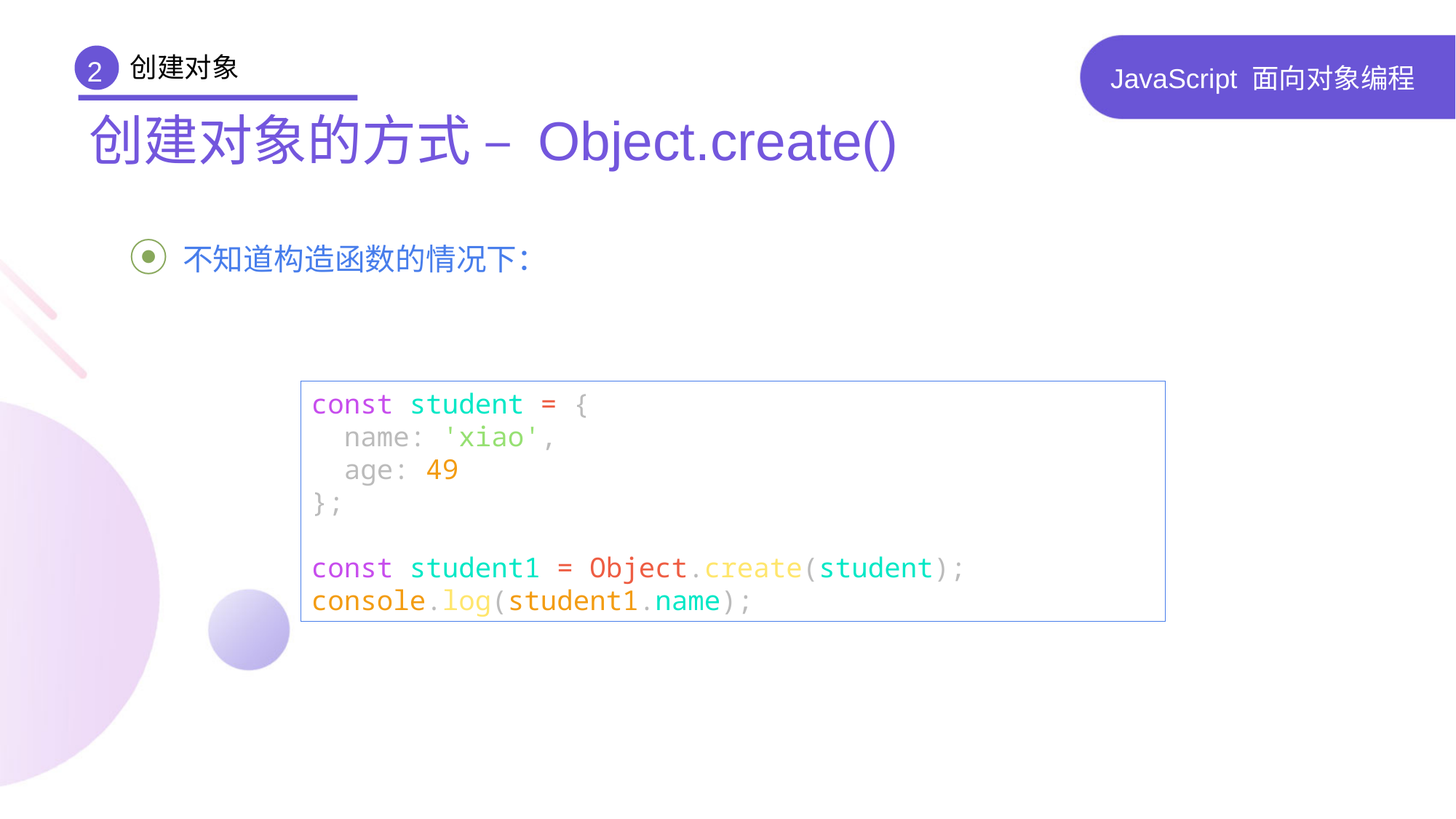

创建对象
2
# JavaScript 面向对象编程
创建对象的方式 – Object.create()
 不知道构造函数的情况下：
const student = {
  name: 'xiao',
  age: 49
};
const student1 = Object.create(student);
console.log(student1.name);